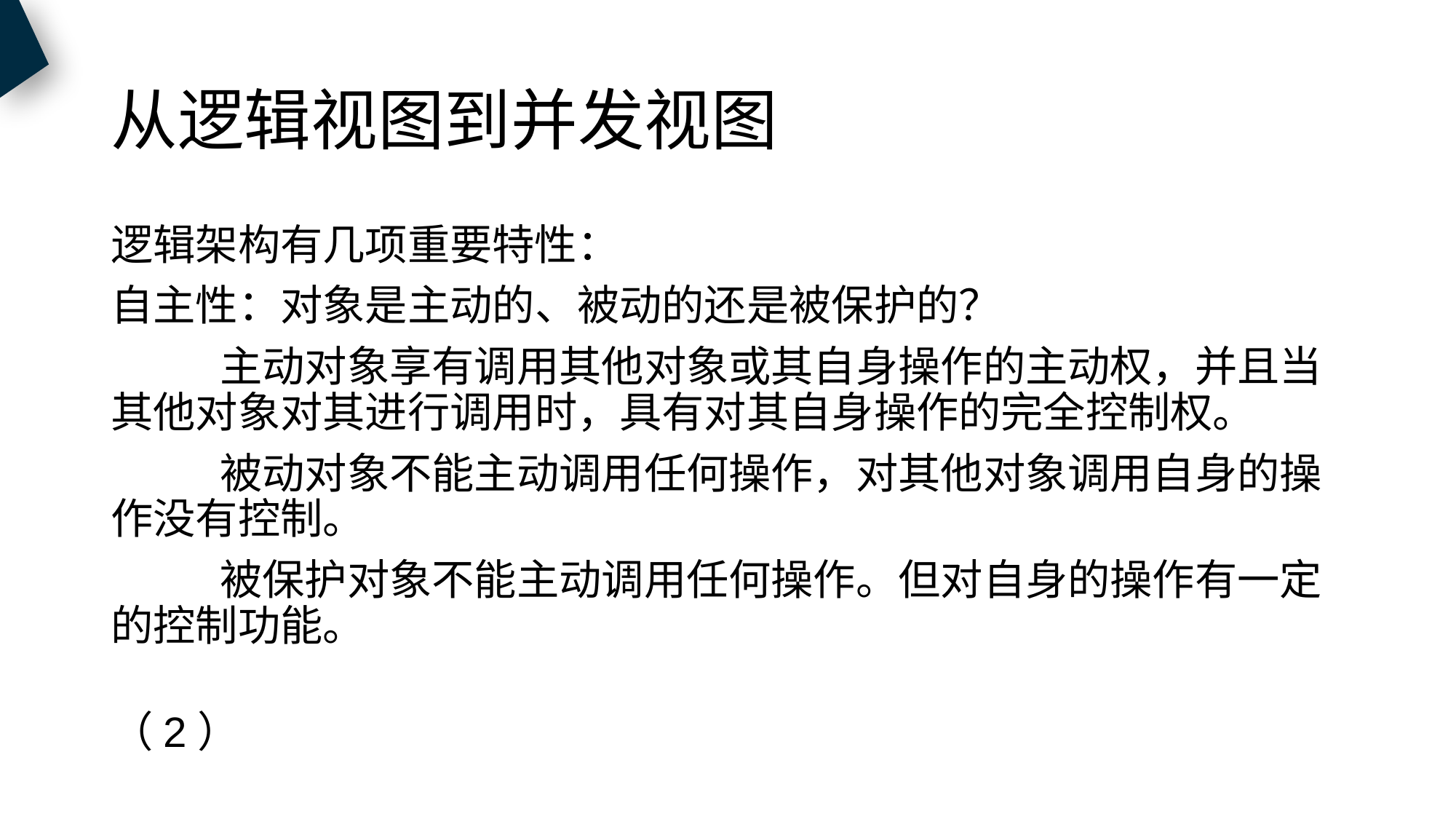

# 从逻辑视图到并发视图
逻辑架构有几项重要特性：
自主性：对象是主动的、被动的还是被保护的？
	主动对象享有调用其他对象或其自身操作的主动权，并且当其他对象对其进行调用时，具有对其自身操作的完全控制权。
	被动对象不能主动调用任何操作，对其他对象调用自身的操作没有控制。
	被保护对象不能主动调用任何操作。但对自身的操作有一定的控制功能。
										   （2）